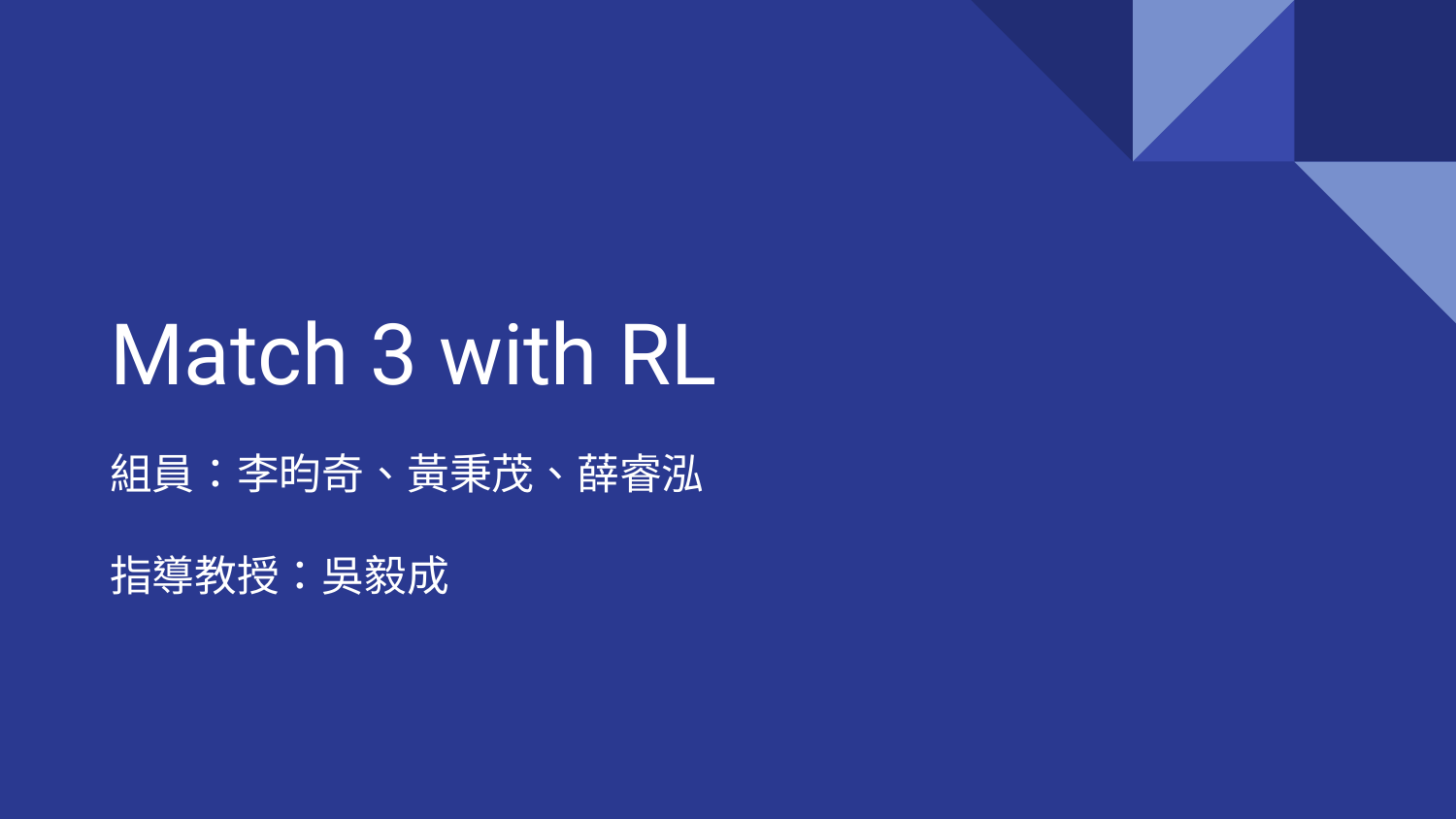

# Match 3 with RL
組員：李昀奇、黃秉茂、薛睿泓

指導教授：吳毅成